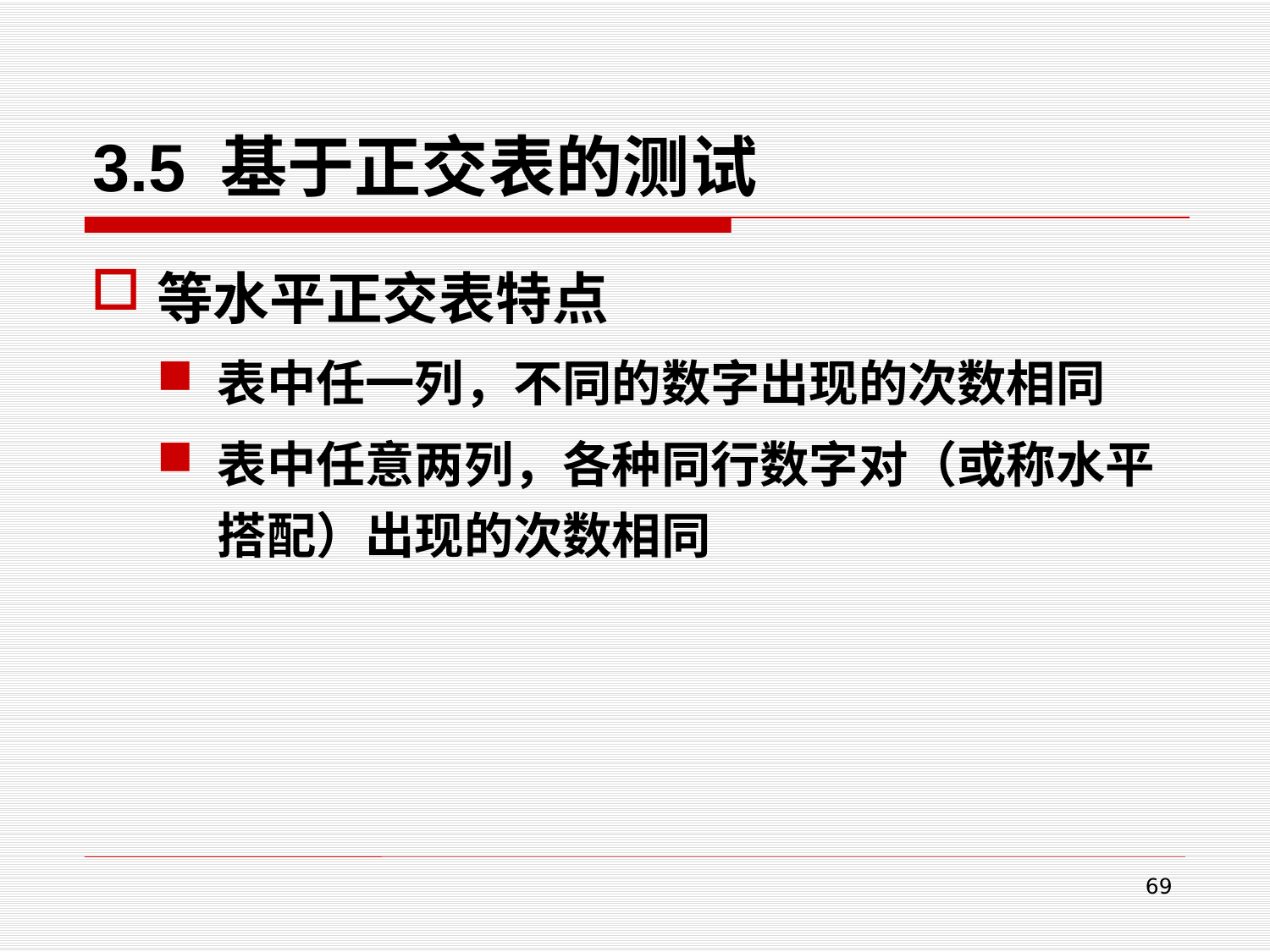

# 3.5 基于正交表的测试
等水平正交表特点
表中任一列，不同的数字出现的次数相同
表中任意两列，各种同行数字对（或称水平搭配）出现的次数相同

69